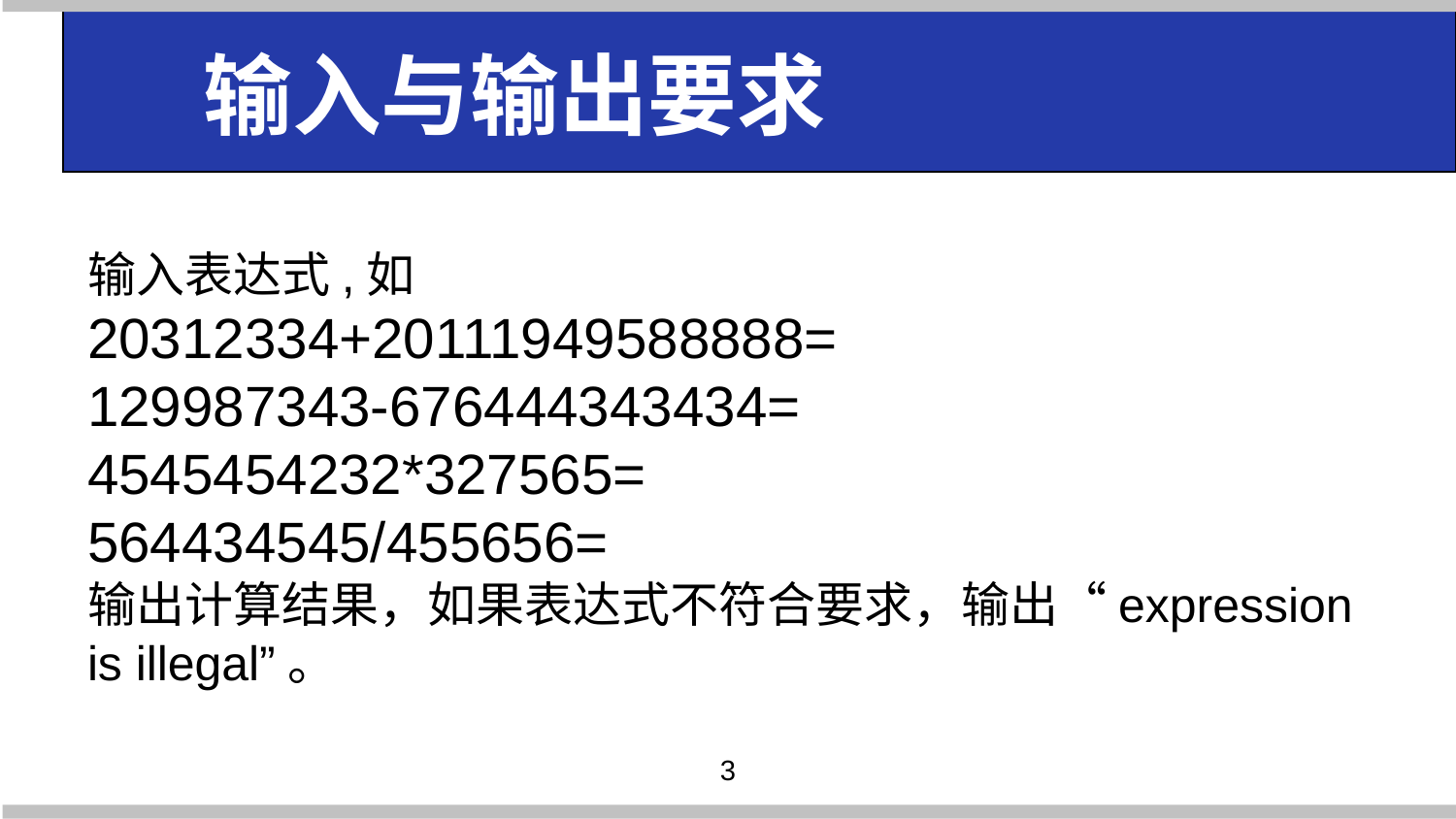

输入与输出要求
输入表达式,如
20312334+20111949588888=
129987343-676444343434=
4545454232*327565=
564434545/455656=
输出计算结果，如果表达式不符合要求，输出“expression is illegal”。

3